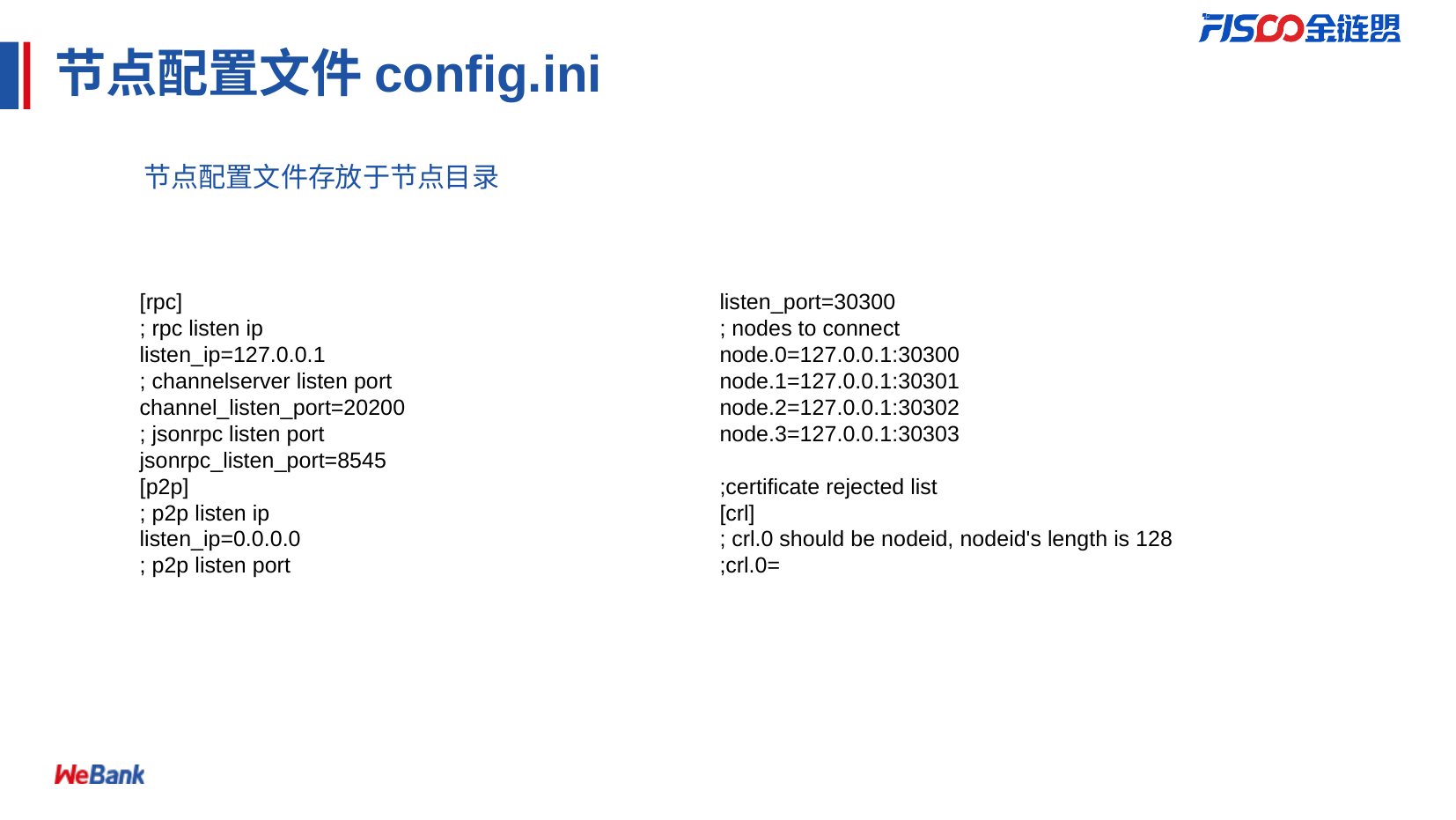

# 节点配置文件config.ini
节点配置文件存放于节点目录
[rpc]
; rpc listen ip
listen_ip=127.0.0.1
; channelserver listen port
channel_listen_port=20200
; jsonrpc listen port
jsonrpc_listen_port=8545
[p2p]
; p2p listen ip
listen_ip=0.0.0.0
; p2p listen port
listen_port=30300
; nodes to connect
node.0=127.0.0.1:30300
node.1=127.0.0.1:30301
node.2=127.0.0.1:30302
node.3=127.0.0.1:30303
;certificate rejected list
[crl]
; crl.0 should be nodeid, nodeid's length is 128
;crl.0=